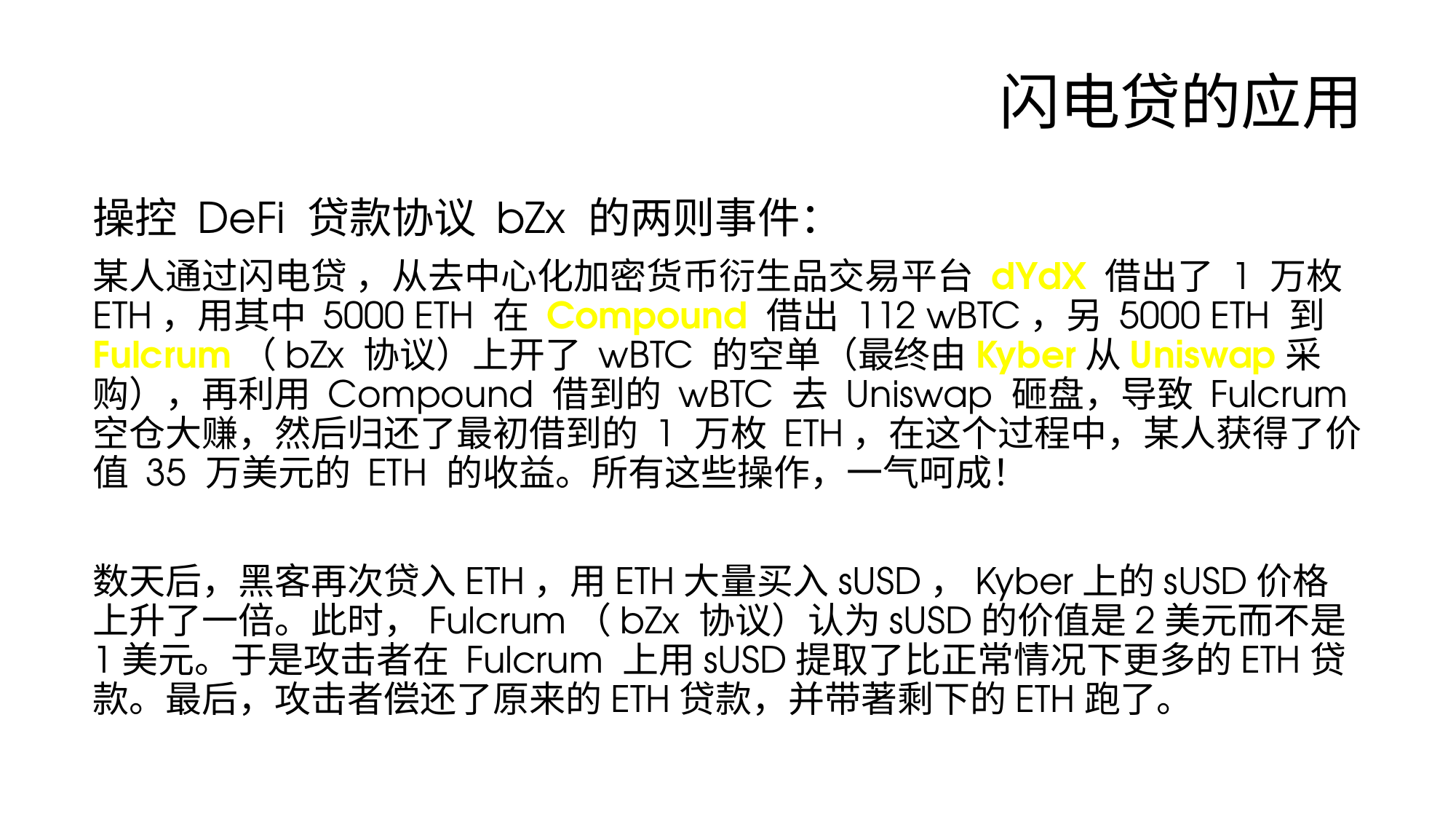

# 闪电贷的应用
操控 DeFi 贷款协议 bZx 的两则事件：
某人通过闪电贷 ，从去中心化加密货币衍生品交易平台 dYdX 借出了 1 万枚 ETH，用其中 5000 ETH 在 Compound 借出 112 wBTC，另 5000 ETH 到 Fulcrum（bZx 协议）上开了 wBTC 的空单（最终由Kyber从Uniswap采购），再利用 Compound 借到的 wBTC 去 Uniswap 砸盘，导致 Fulcrum 空仓大赚，然后归还了最初借到的 1 万枚 ETH，在这个过程中，某人获得了价值 35 万美元的 ETH 的收益。所有这些操作，一气呵成！

数天后，黑客再次贷入ETH，用ETH大量买入sUSD，Kyber上的sUSD价格上升了一倍。此时，Fulcrum（bZx 协议）认为sUSD的价值是2美元而不是1美元。于是攻击者在 Fulcrum 上用sUSD提取了比正常情况下更多的ETH贷款。最后，攻击者偿还了原来的ETH贷款，并带著剩下的ETH跑了。